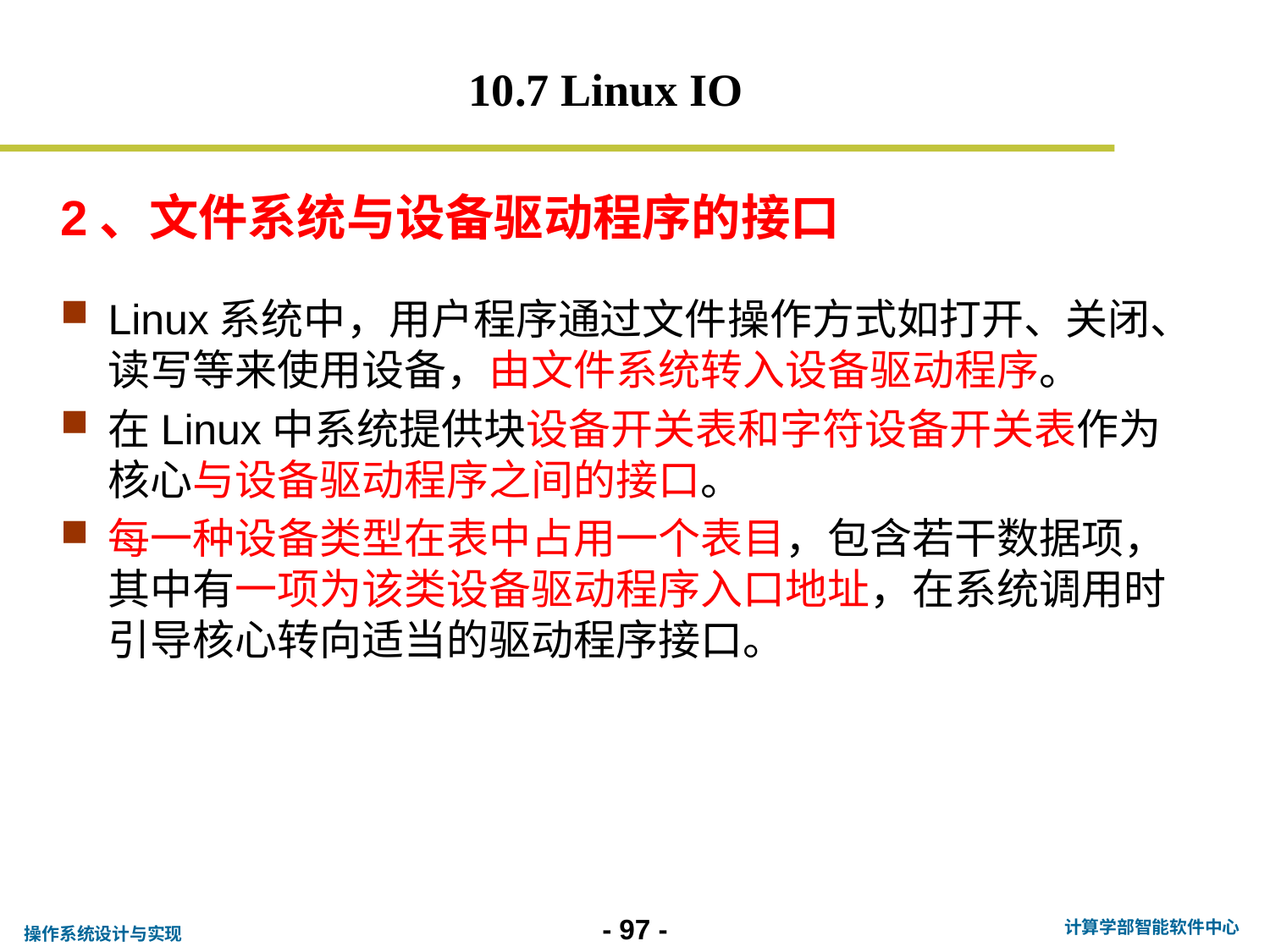

10.7 Linux IO
# 2、文件系统与设备驱动程序的接口
Linux系统中，用户程序通过文件操作方式如打开、关闭、读写等来使用设备，由文件系统转入设备驱动程序。
在Linux中系统提供块设备开关表和字符设备开关表作为核心与设备驱动程序之间的接口。
每一种设备类型在表中占用一个表目，包含若干数据项，其中有一项为该类设备驱动程序入口地址，在系统调用时引导核心转向适当的驱动程序接口。